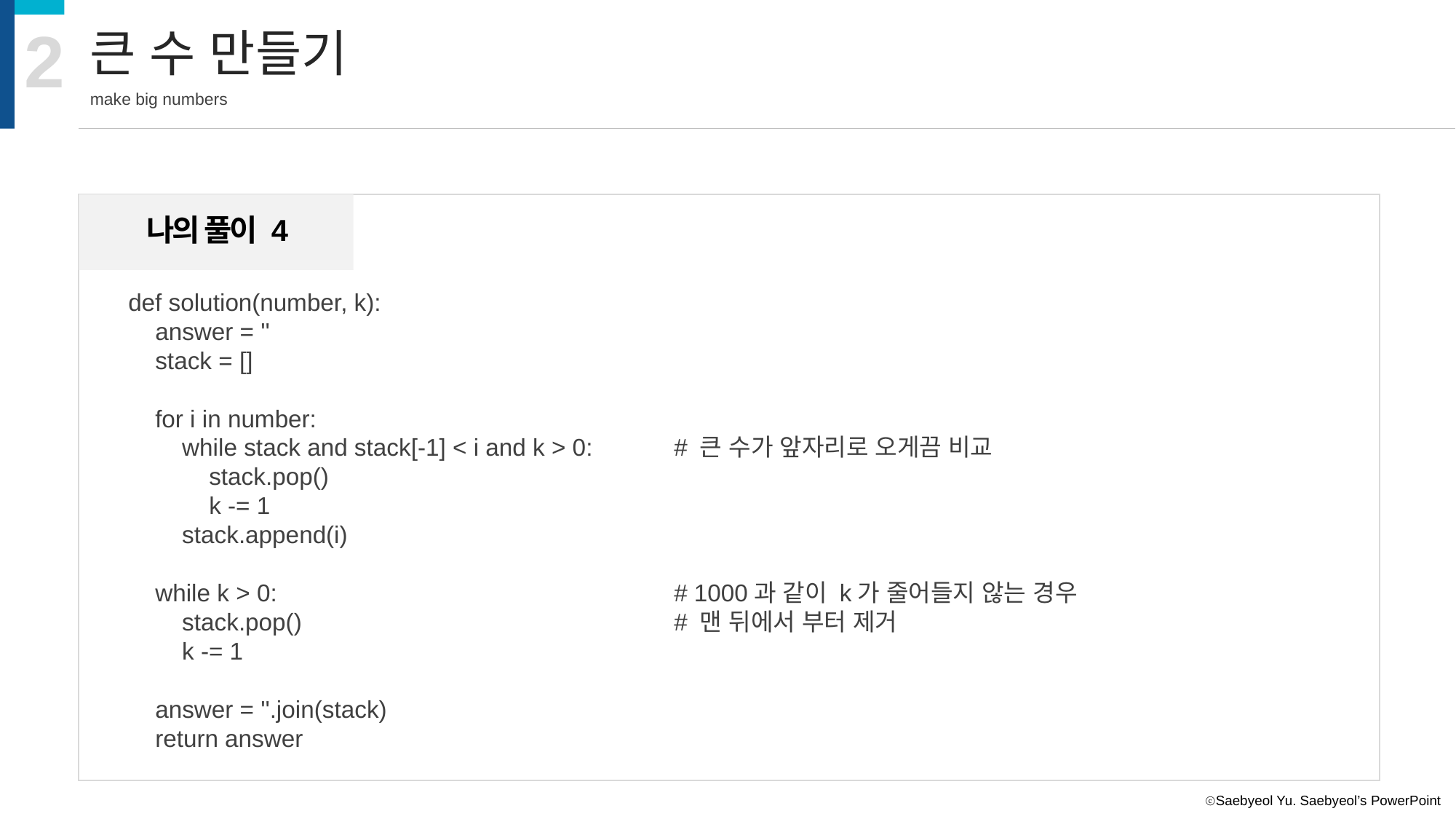

2
큰 수 만들기
make big numbers

나의 풀이 4
def solution(number, k):
    answer = ''
    stack = []

    for i in number:
        while stack and stack[-1] < i and k > 0:	# 큰 수가 앞자리로 오게끔 비교
            stack.pop()
            k -= 1
        stack.append(i)

    while k > 0: 				# 1000과 같이 k가 줄어들지 않는 경우
        stack.pop()				# 맨 뒤에서 부터 제거
        k -= 1

    answer = ''.join(stack)
    return answer